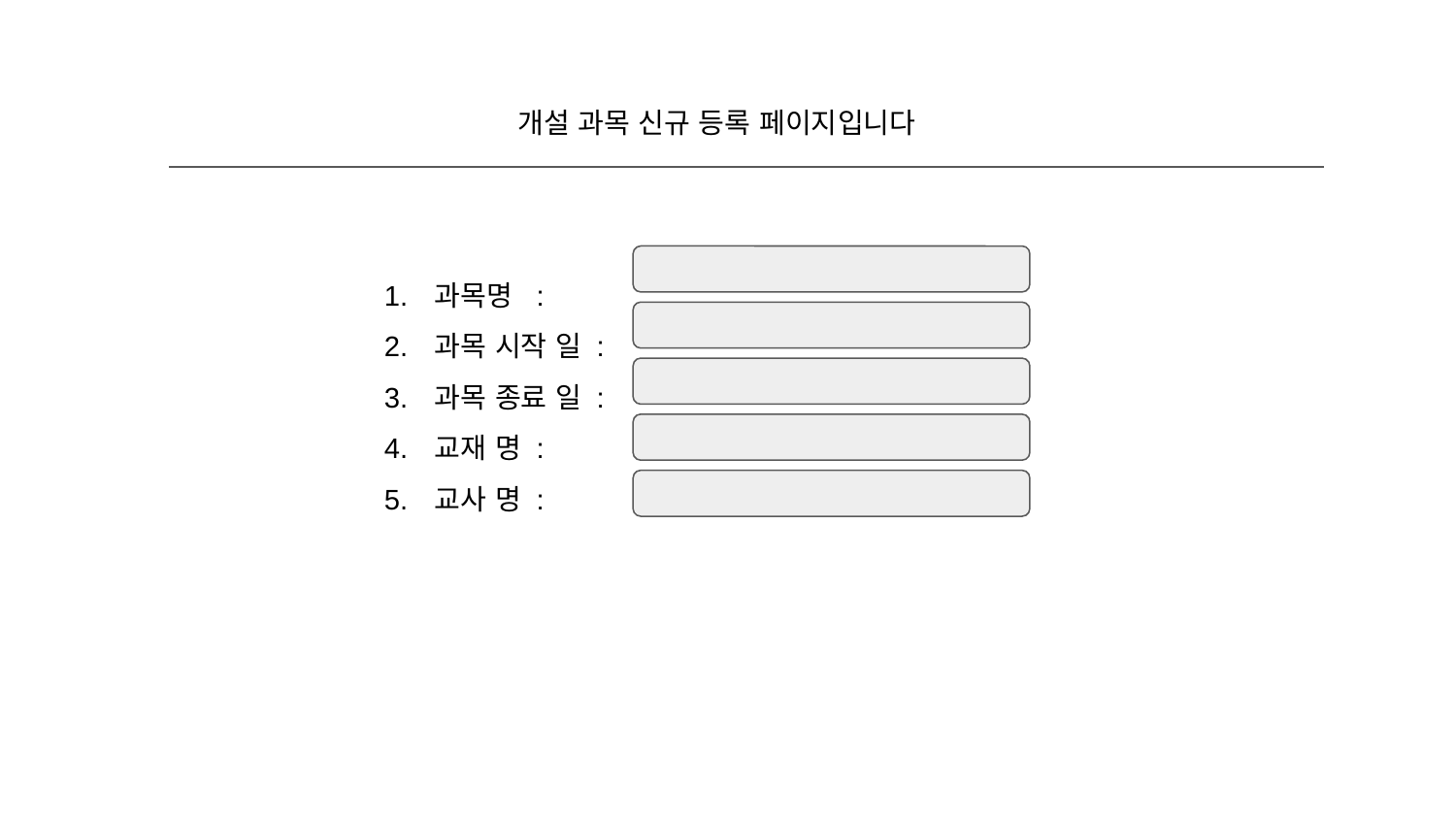

개설 과목 신규 등록 페이지입니다
과목명  :
과목 시작 일 :
과목 종료 일 :
교재 명 :
교사 명 :